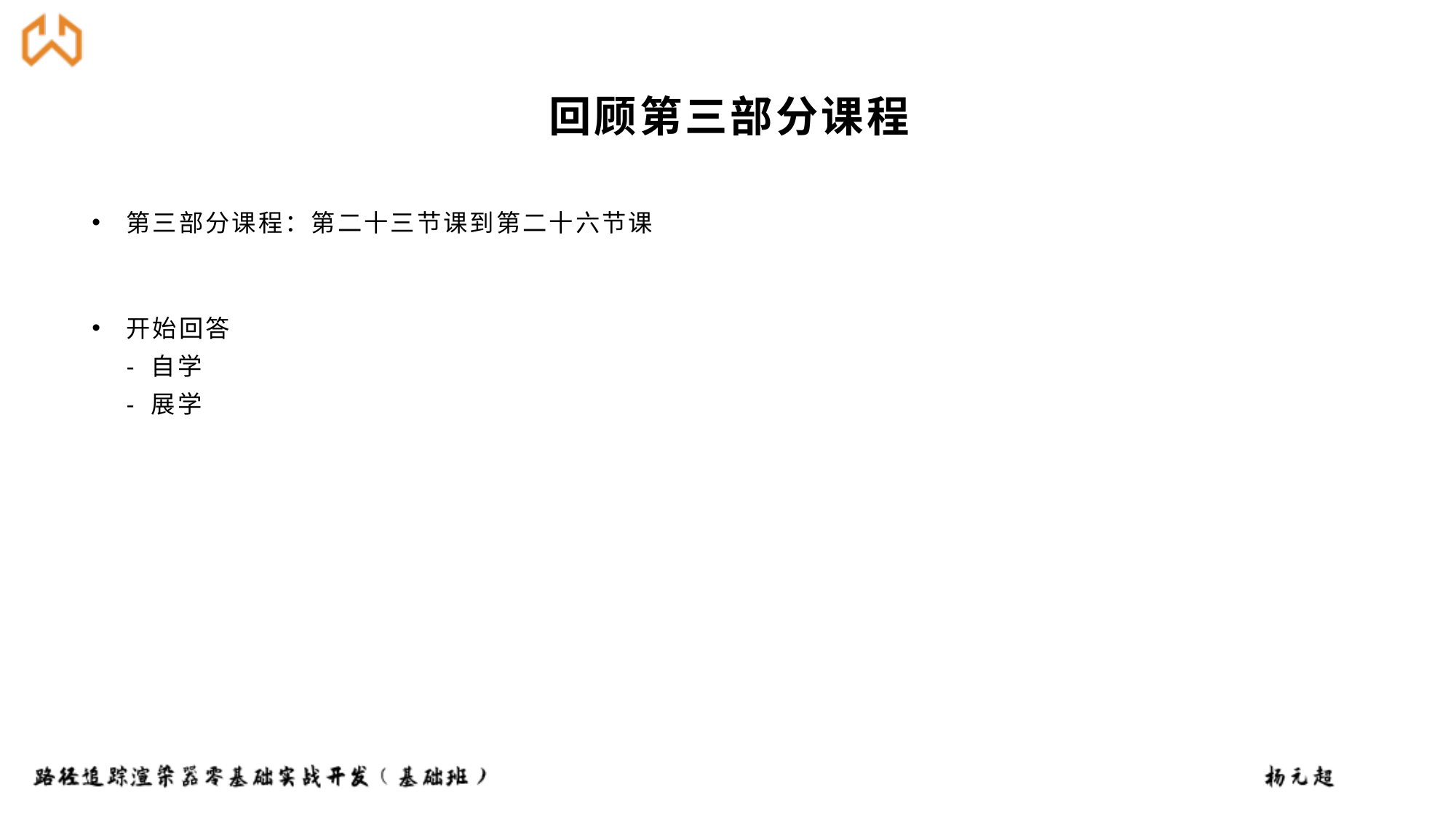

# 回顾第三部分课程
第三部分课程：第二十三节课到第二十六节课

开始回答
- 自学
- 展学